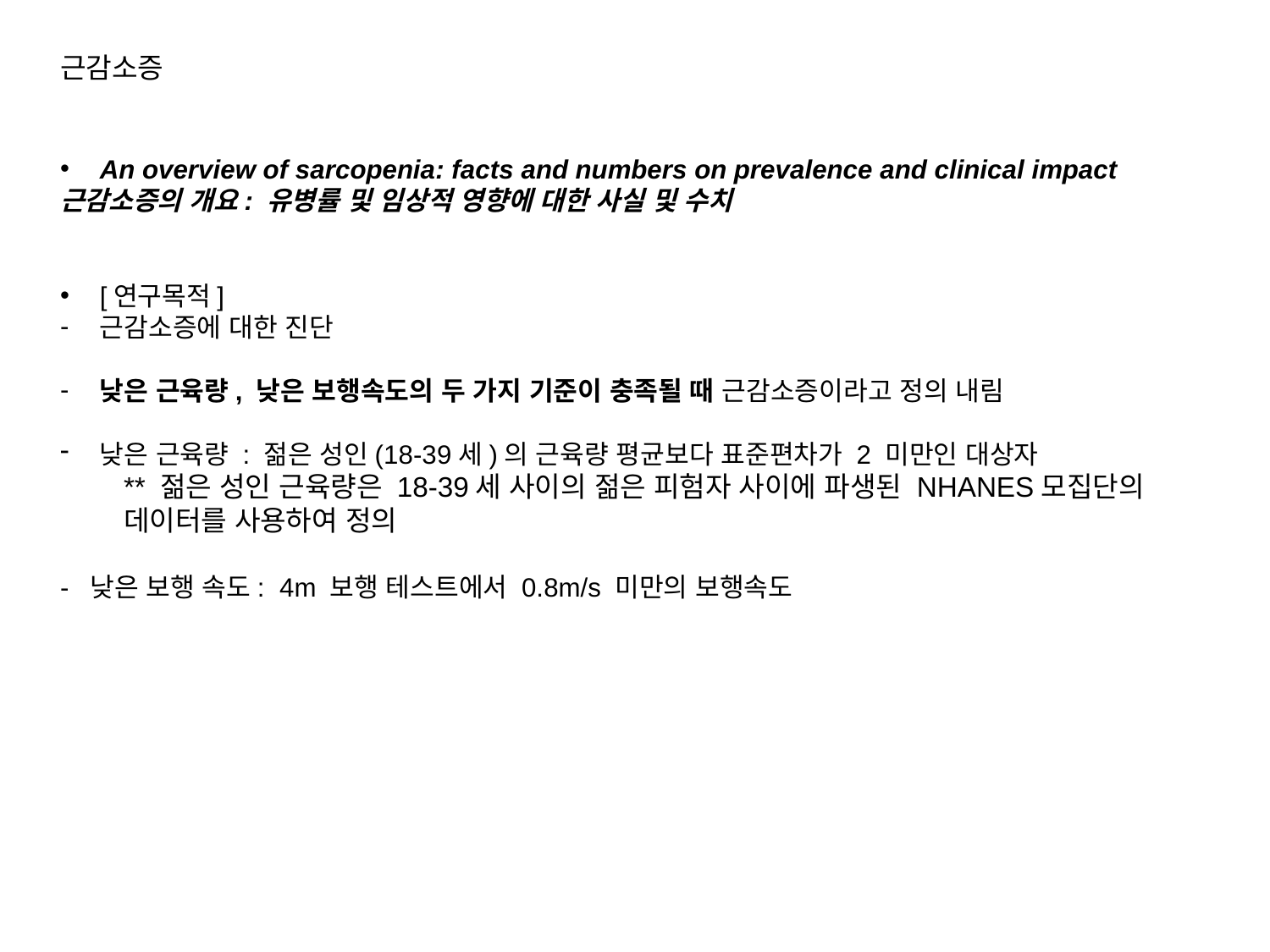

근감소증
An overview of sarcopenia: facts and numbers on prevalence and clinical impact
근감소증의 개요: 유병률 및 임상적 영향에 대한 사실 및 수치

[연구목적]
근감소증에 대한 진단

낮은 근육량, 낮은 보행속도의 두 가지 기준이 충족될 때 근감소증이라고 정의 내림

낮은 근육량 : 젊은 성인(18-39세)의 근육량 평균보다 표준편차가 2 미만인 대상자
** 젊은 성인 근육량은 18-39세 사이의 젊은 피험자 사이에 파생된 NHANES모집단의 데이터를 사용하여 정의

-  낮은 보행 속도:  4m 보행 테스트에서 0.8m/s 미만의 보행속도